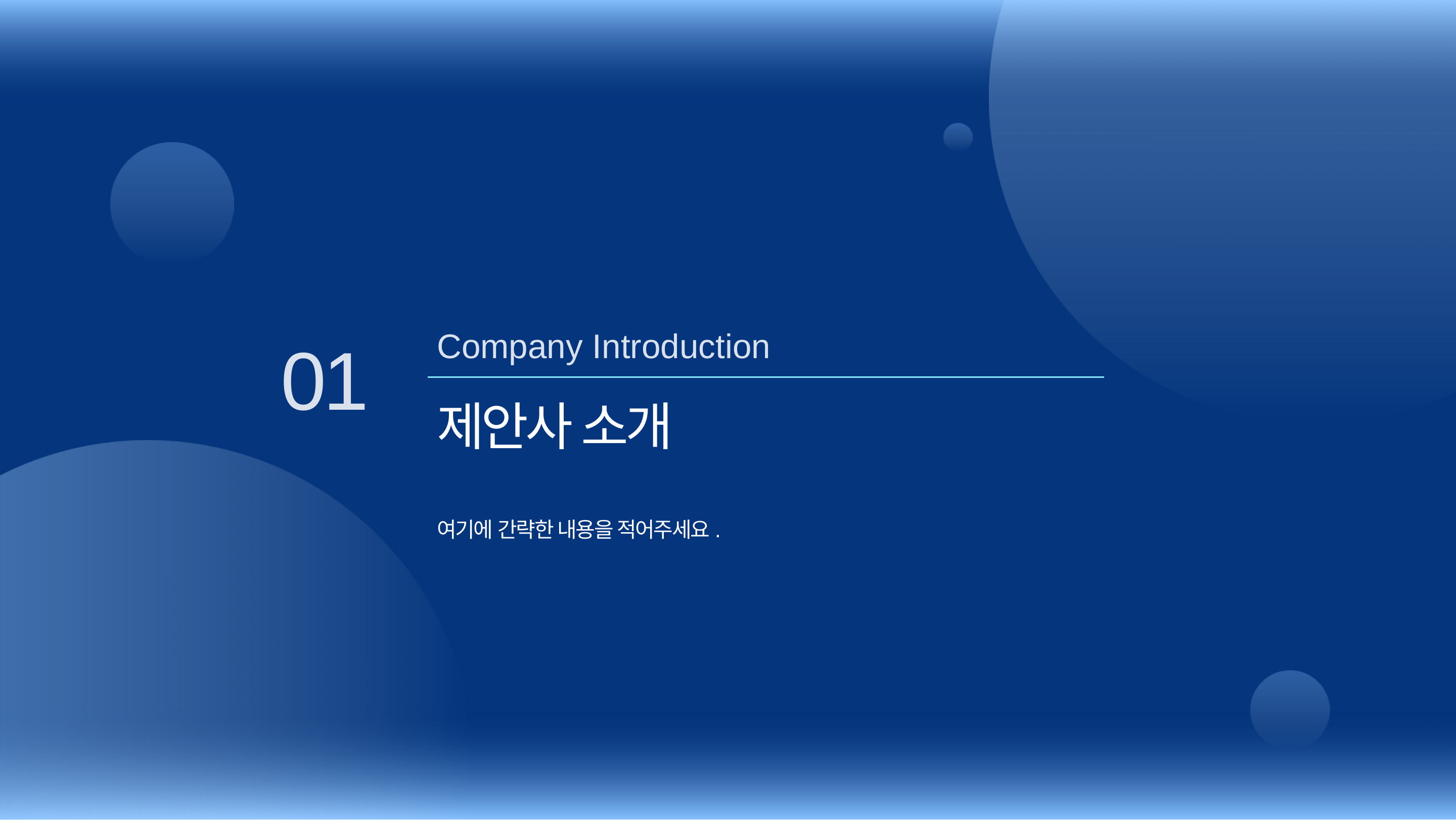

Company Introduction
01
제안사 소개
여기에 간략한 내용을 적어주세요.